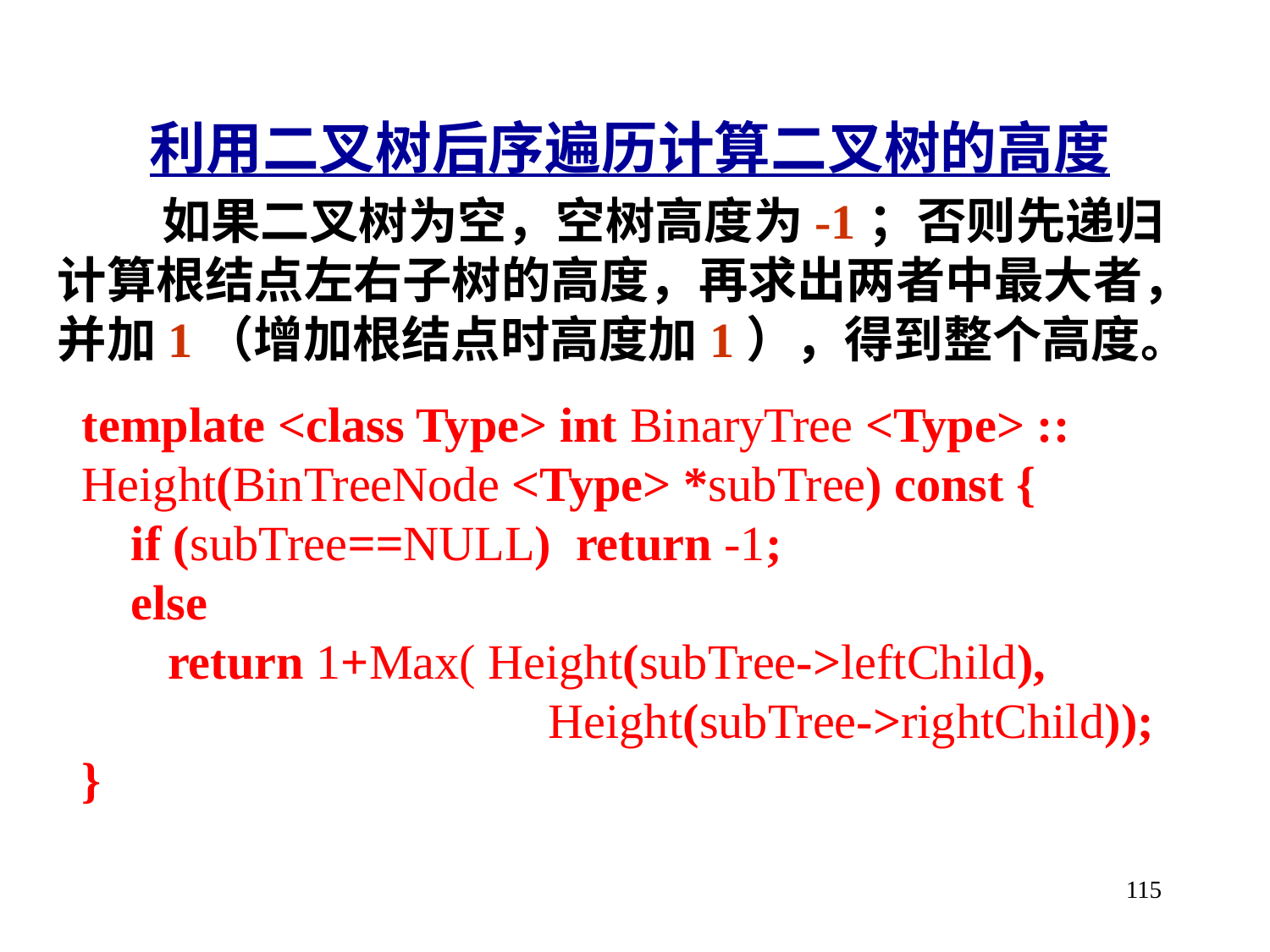

利用二叉树后序遍历计算二叉树的高度
         如果二叉树为空，空树高度为-1；否则先递归计算根结点左右子树的高度，再求出两者中最大者，并加1（增加根结点时高度加1），得到整个高度。
template <class Type> int BinaryTree <Type> :: Height(BinTreeNode <Type> *subTree) const {
    if (subTree==NULL)  return -1;
    else
       return 1+Max( Height(subTree->leftChild),
                                      Height(subTree->rightChild));
}
115